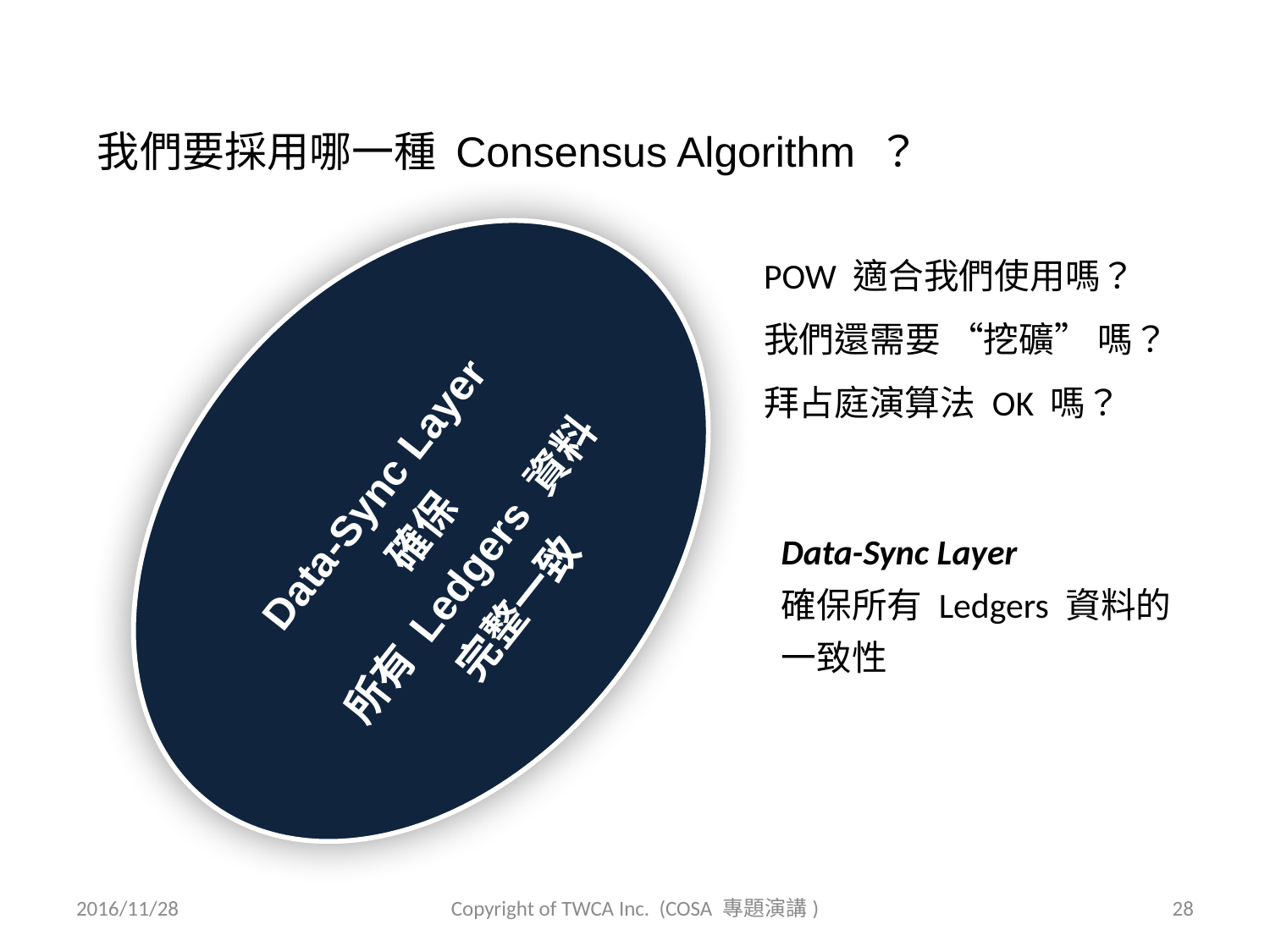

我們要採用哪一種 Consensus Algorithm ？
POW 適合我們使用嗎？
我們還需要 “挖礦” 嗎？
拜占庭演算法 OK 嗎？

Data-Sync Layer
確保
所有 Ledgers 資料
完整一致
Data-Sync Layer
確保所有 Ledgers 資料的
一致性
2016/11/28
Copyright of TWCA Inc.  (COSA 專題演講)
28